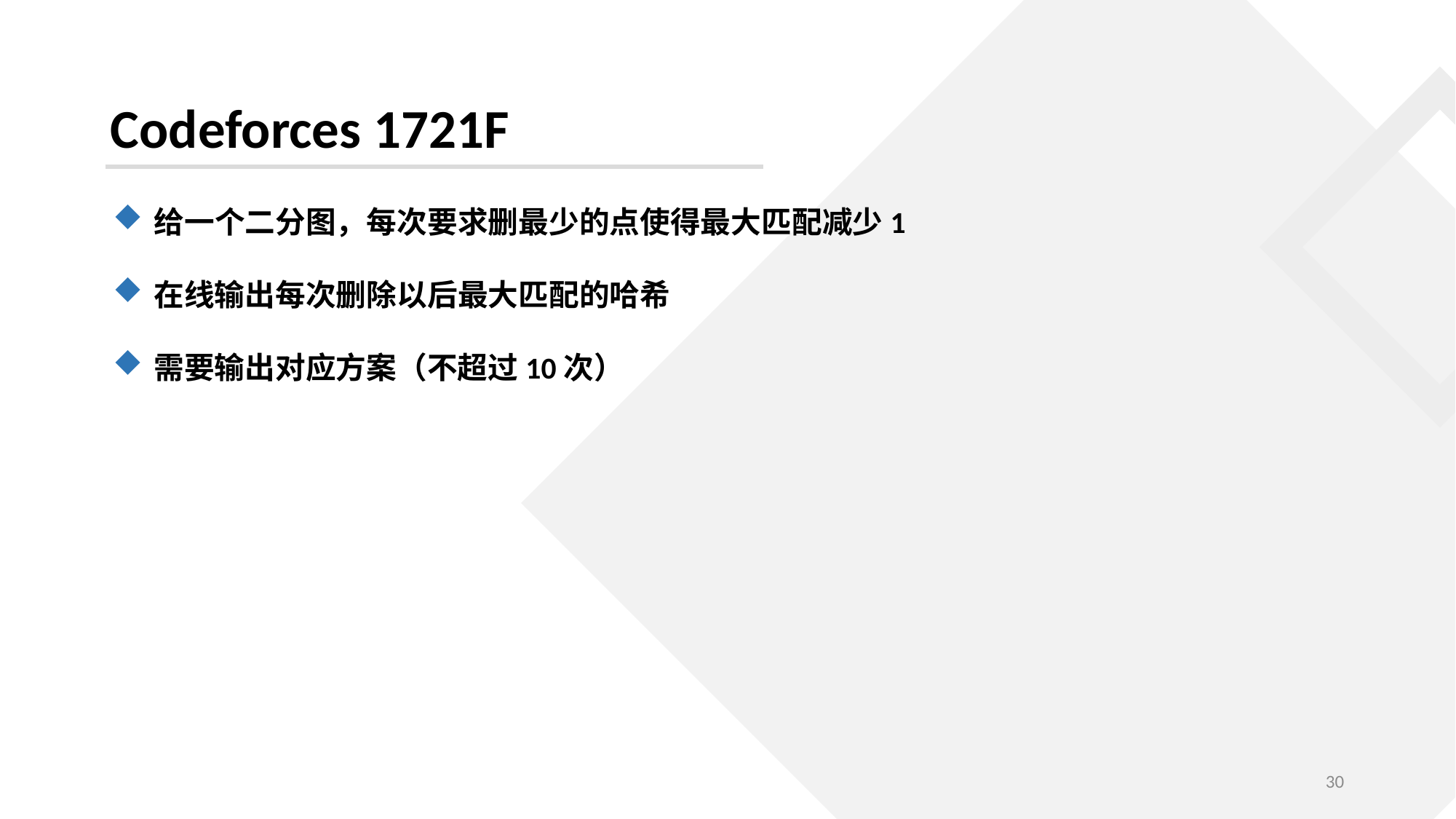

Codeforces 1721F
给一个二分图，每次要求删最少的点使得最大匹配减少1

在线输出每次删除以后最大匹配的哈希

需要输出对应方案（不超过10次）
30